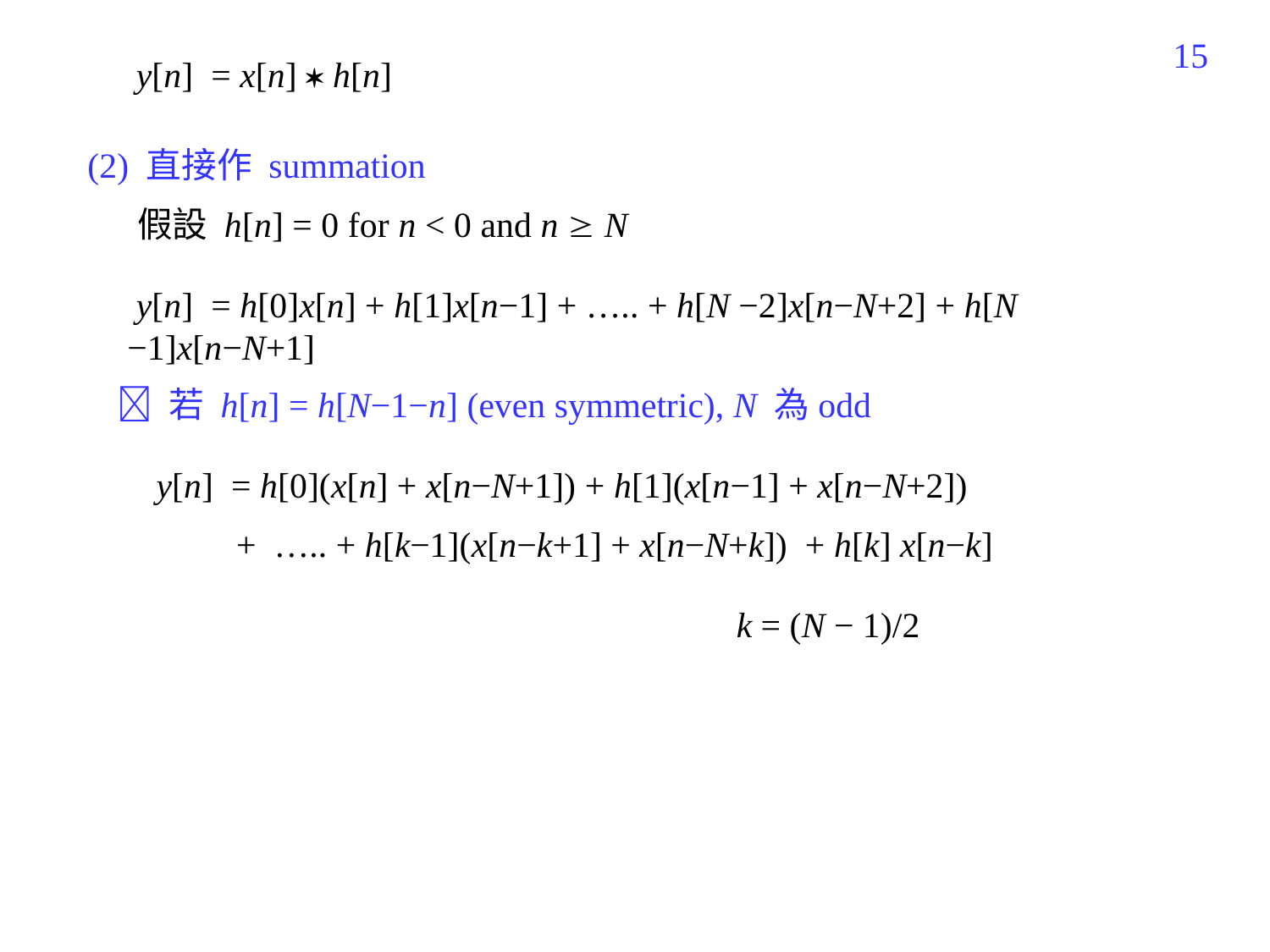

15
 y[n]  = x[n] ∗ h[n]
(2) 直接作 summation
假設 h[n] = 0 for n < 0 and n ≥ N
 y[n]  = h[0]x[n] + h[1]x[n−1] + ….. + h[N −2]x[n−N+2] + h[N −1]x[n−N+1]
• 若 h[n] = h[N−1−n] (even symmetric), N 為odd
 y[n]  = h[0](x[n] + x[n−N+1]) + h[1](x[n−1] + x[n−N+2])
          +  ….. + h[k−1](x[n−k+1] + x[n−N+k])  + h[k] x[n−k]
 k = (N − 1)/2